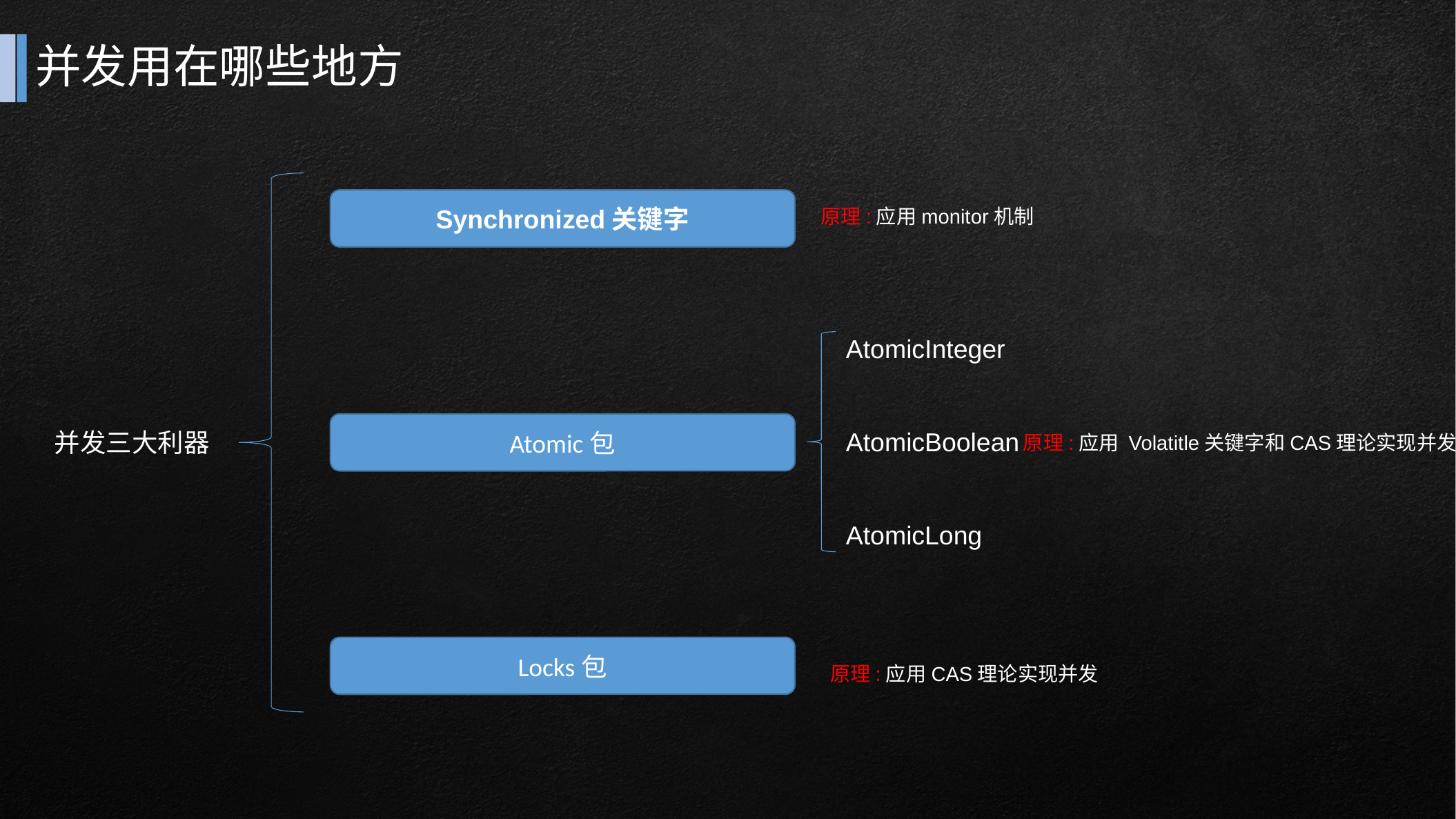

# 并发用在哪些地方

Synchronized关键字
原理:应用monitor机制
AtomicInteger

AtomicBoolean

AtomicLong

Atomic包
并发三大利器
原理:应用 Volatitle关键字和CAS理论实现并发
Locks包
原理:应用CAS理论实现并发